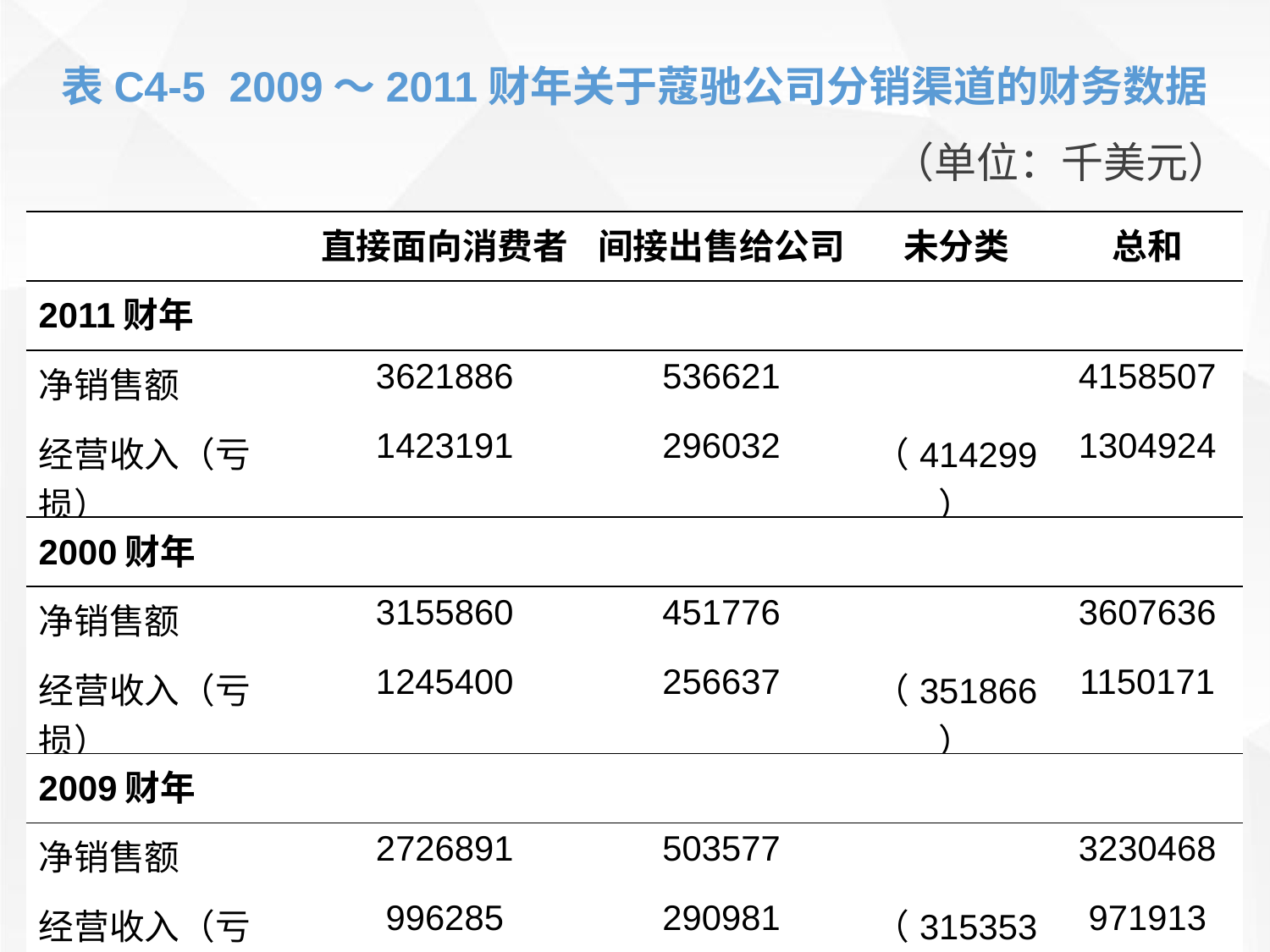

表C4-5  2009～2011财年关于蔻驰公司分销渠道的财务数据
（单位：千美元）

|  | 直接面向消费者 | 间接出售给公司 | 未分类 | 总和 |
| --- | --- | --- | --- | --- |
| 2011财年 |  |  |  |  |
| 净销售额 | 3621886 | 536621 |  | 4158507 |
| 经营收入（亏损） | 1423191 | 296032 | （414299） | 1304924 |
| 2000财年 |  |  |  |  |
| 净销售额 | 3155860 | 451776 |  | 3607636 |
| 经营收入（亏损） | 1245400 | 256637 | （351866） | 1150171 |
| 2009财年 |  |  |  |  |
| 净销售额 | 2726891 | 503577 |  | 3230468 |
| 经营收入（亏损） | 996285 | 290981 | （315353） | 971913 |